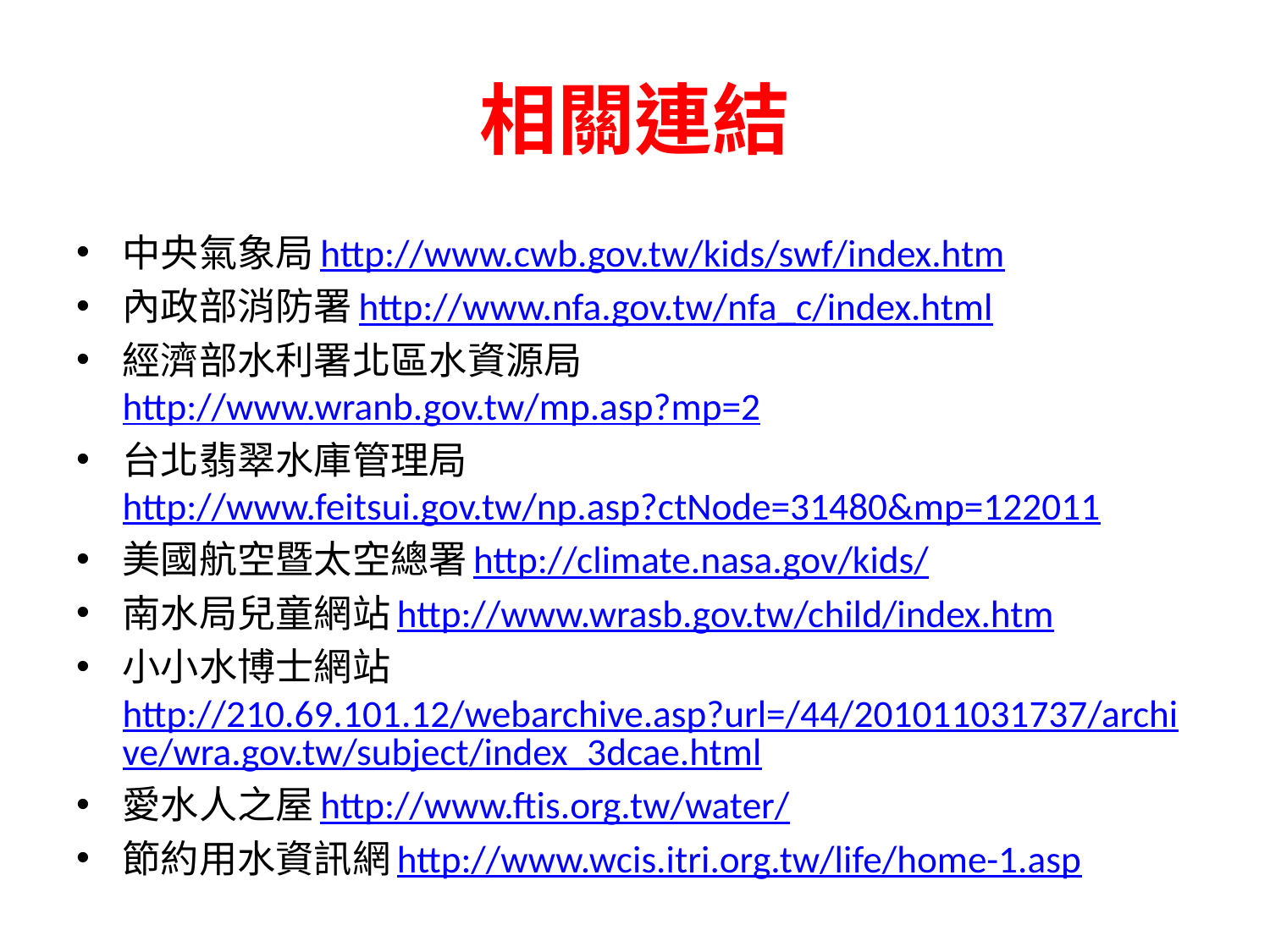

# 相關連結
中央氣象局http://www.cwb.gov.tw/kids/swf/index.htm
內政部消防署http://www.nfa.gov.tw/nfa_c/index.html
經濟部水利署北區水資源局http://www.wranb.gov.tw/mp.asp?mp=2
台北翡翠水庫管理局http://www.feitsui.gov.tw/np.asp?ctNode=31480&mp=122011
美國航空暨太空總署http://climate.nasa.gov/kids/
南水局兒童網站http://www.wrasb.gov.tw/child/index.htm
小小水博士網站http://210.69.101.12/webarchive.asp?url=/44/201011031737/archive/wra.gov.tw/subject/index_3dcae.html
愛水人之屋http://www.ftis.org.tw/water/
節約用水資訊網http://www.wcis.itri.org.tw/life/home-1.asp